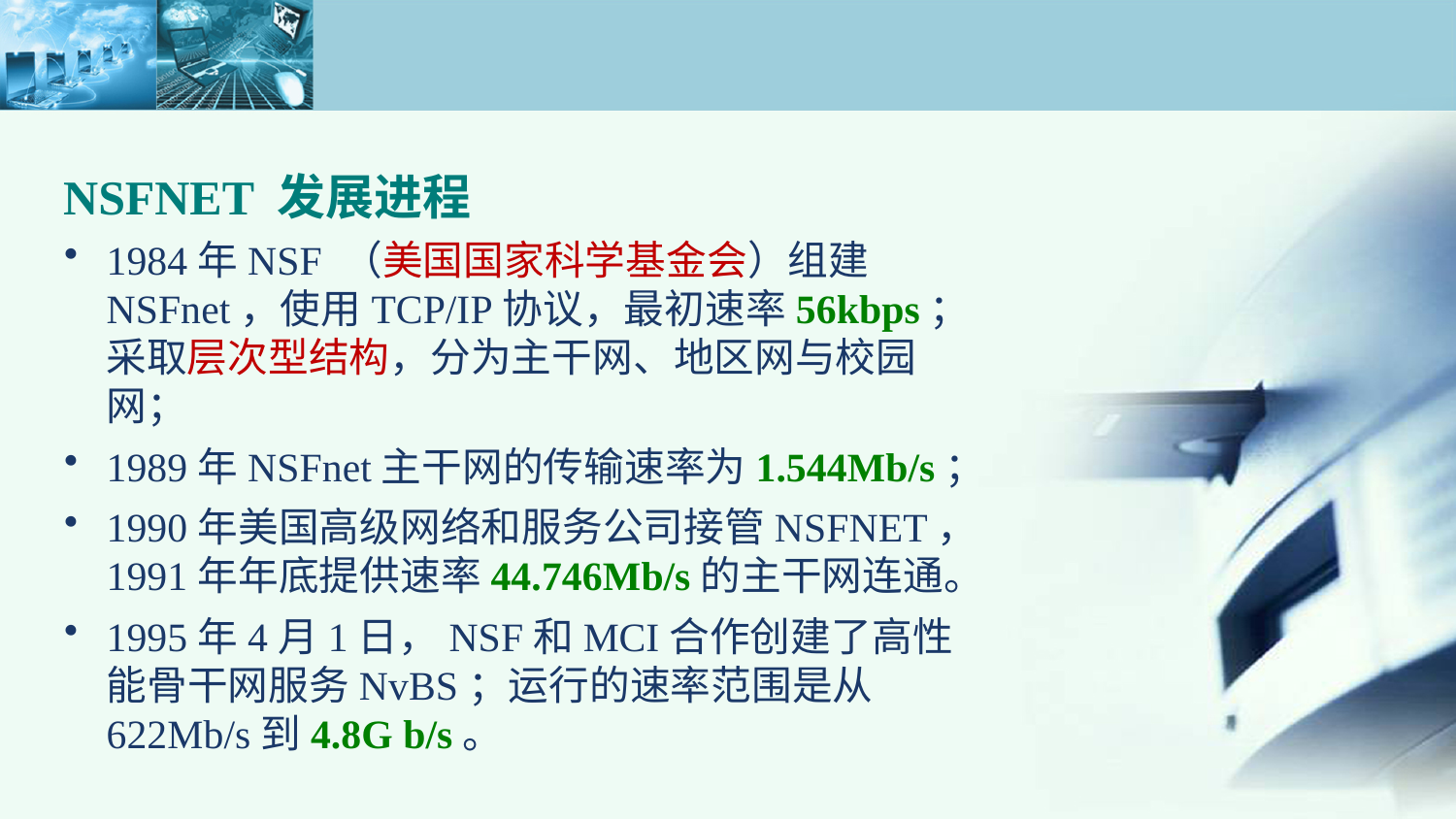

NSFNET 发展进程
1984年NSF （美国国家科学基金会）组建NSFnet，使用TCP/IP协议，最初速率56kbps；采取层次型结构，分为主干网、地区网与校园网；
1989年NSFnet主干网的传输速率为1.544Mb/s；
1990年美国高级网络和服务公司接管NSFNET，1991年年底提供速率44.746Mb/s的主干网连通。
1995年4月1日，NSF和MCI合作创建了高性能骨干网服务NvBS；运行的速率范围是从622Mb/s到4.8G b/s。